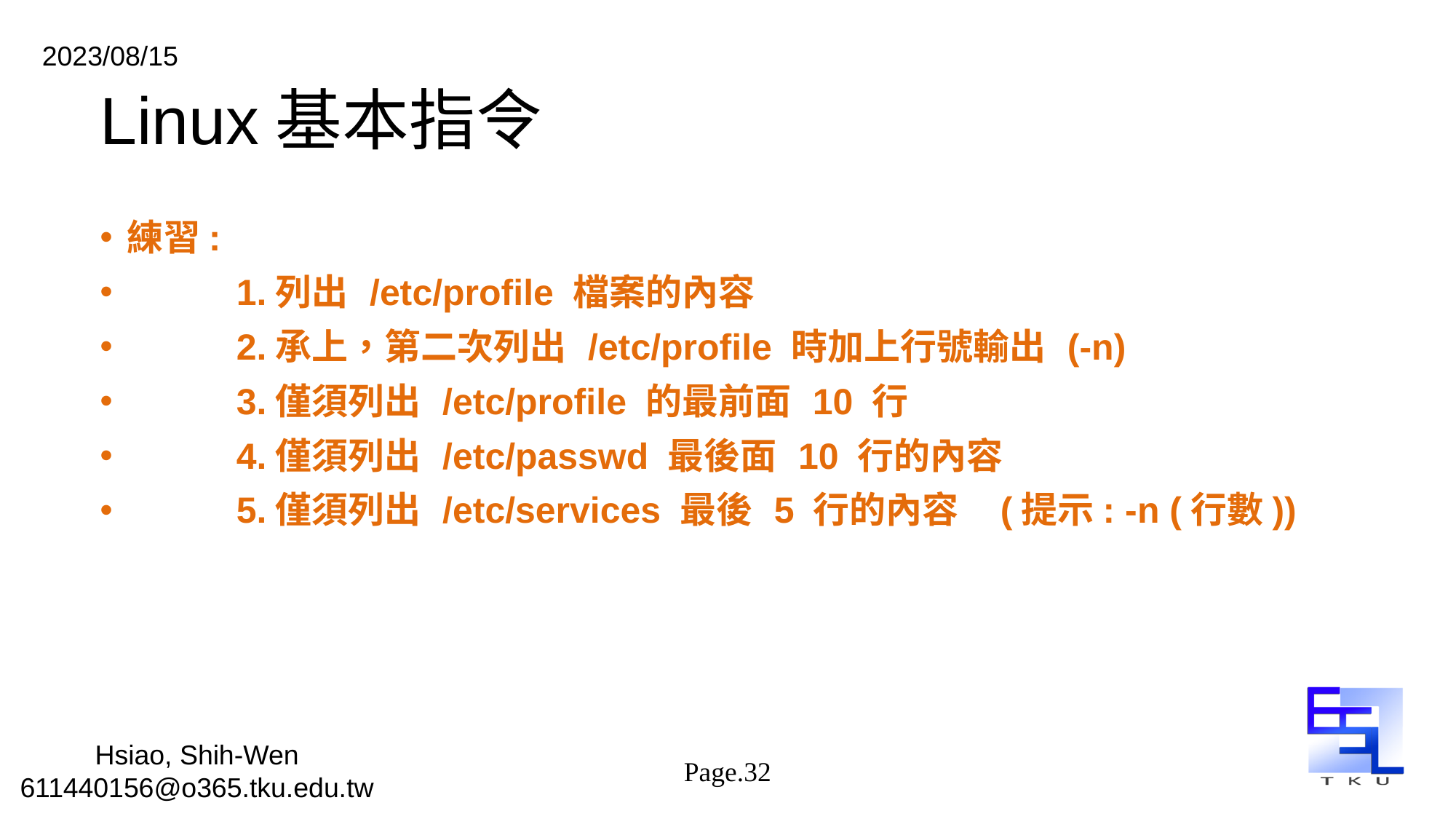

# Linux基本指令
練習:
	1.列出 /etc/profile 檔案的內容
	2.承上，第二次列出 /etc/profile 時加上行號輸出 (-n)
	3.僅須列出 /etc/profile 的最前面 10 行
	4.僅須列出 /etc/passwd 最後面 10 行的內容
	5.僅須列出 /etc/services 最後 5 行的內容	(提示: -n (行數))